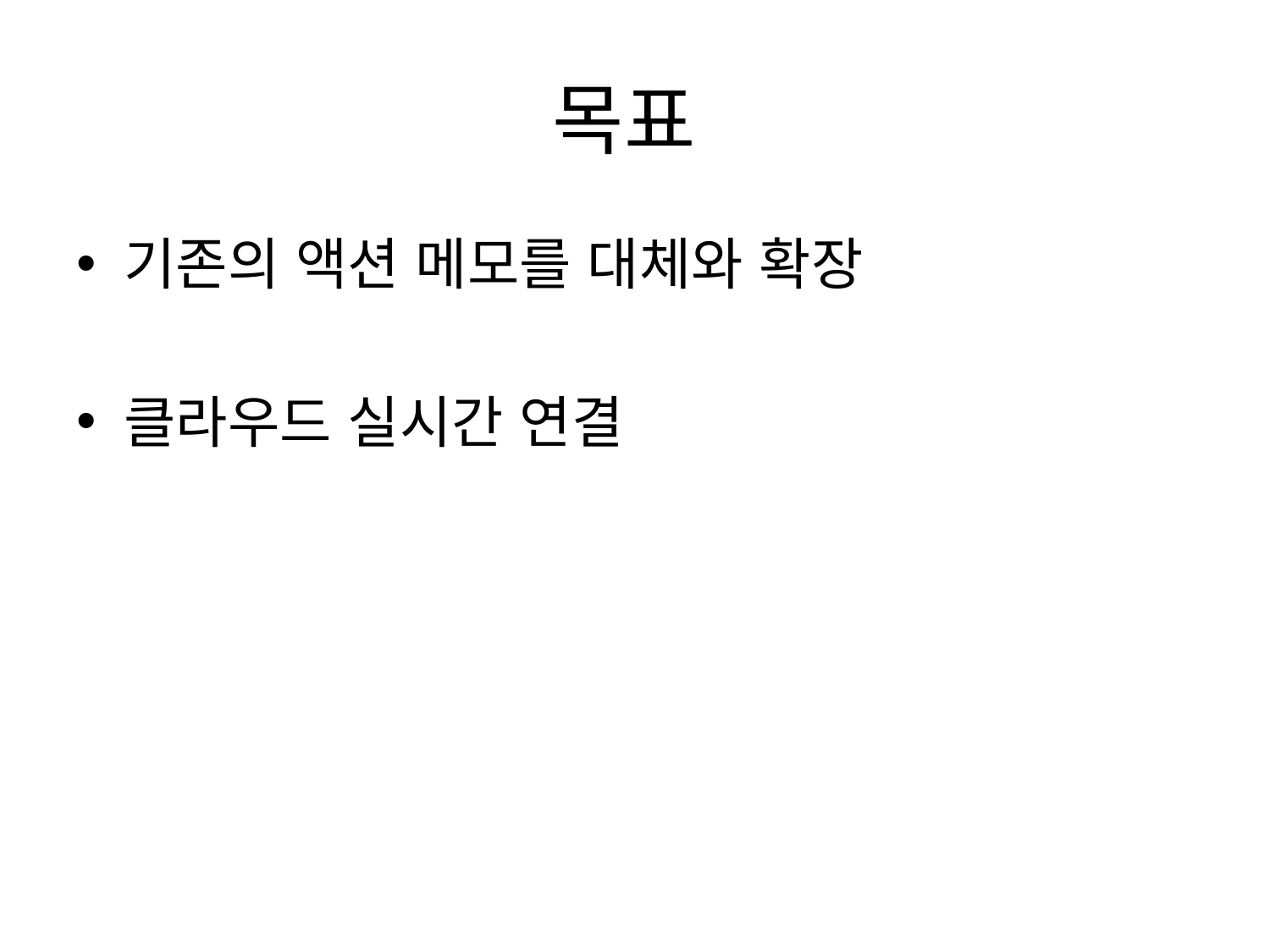

# 목표
기존의 액션 메모를 대체와 확장

클라우드 실시간 연결